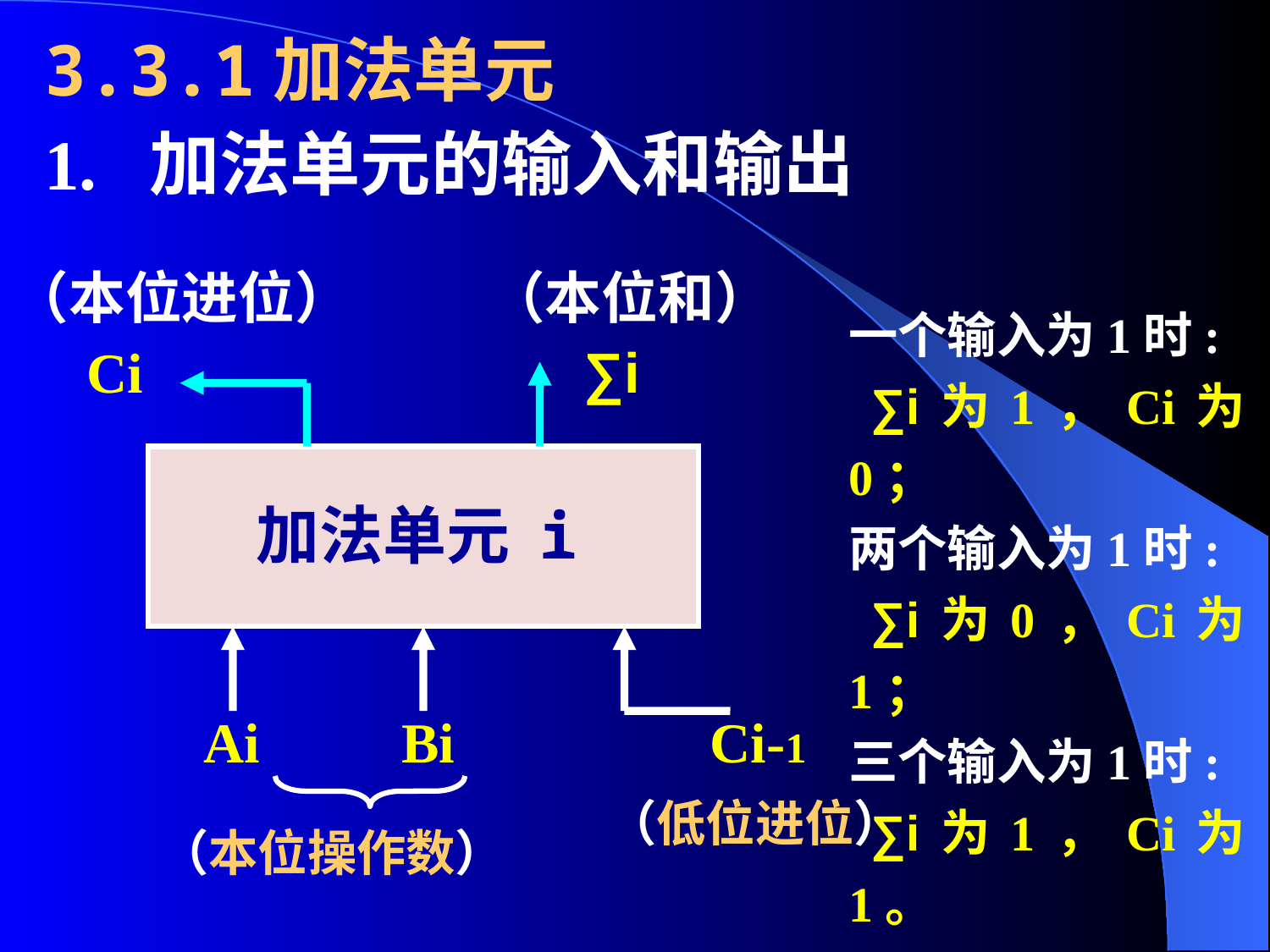

3.3.1加法单元
1.  加法单元的输入和输出
（本位进位）
（本位和）
一个输入为1时:
 ∑i为1，Ci为0；
两个输入为1时:
 ∑i为0，Ci为1；
三个输入为1时:
 ∑i为1，Ci为1。
Ci
∑i

加法单元 i

   Ai          Bi                  Ci-1

（低位进位）
（本位操作数）